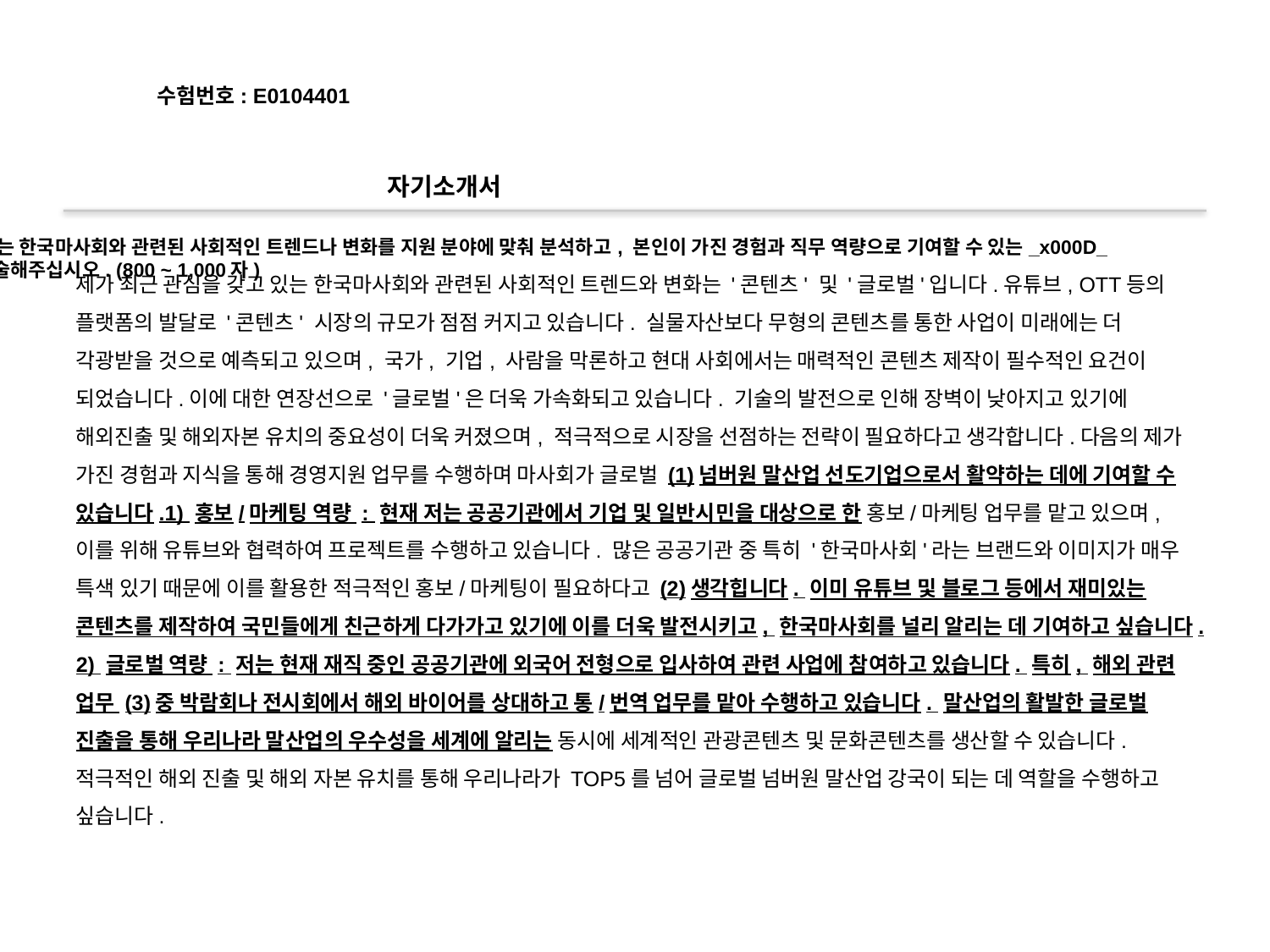

수험번호: E0104401
#

자기소개서

본인이 최근 관심을 갖고 있는 한국마사회와 관련된 사회적인 트렌드나 변화를 지원 분야에 맞춰 분석하고, 본인이 가진 경험과 직무 역량으로 기여할 수 있는_x000D_
바가 무엇인지 자세하게 기술해주십시오. (800 ~ 1,000자)

제가 최근 관심을 갖고 있는 한국마사회와 관련된 사회적인 트렌드와 변화는 '콘텐츠' 및 '글로벌'입니다.유튜브, OTT등의 플랫폼의 발달로 '콘텐츠' 시장의 규모가 점점 커지고 있습니다. 실물자산보다 무형의 콘텐츠를 통한 사업이 미래에는 더 각광받을 것으로 예측되고 있으며, 국가, 기업, 사람을 막론하고 현대 사회에서는 매력적인 콘텐츠 제작이 필수적인 요건이 되었습니다.이에 대한 연장선으로 '글로벌'은 더욱 가속화되고 있습니다. 기술의 발전으로 인해 장벽이 낮아지고 있기에 해외진출 및 해외자본 유치의 중요성이 더욱 커졌으며, 적극적으로 시장을 선점하는 전략이 필요하다고 생각합니다.다음의 제가 가진 경험과 지식을 통해 경영지원 업무를 수행하며 마사회가 글로벌 (1)넘버원 말산업 선도기업으로서 활약하는 데에 기여할 수 있습니다.1) 홍보/마케팅 역량 : 현재 저는 공공기관에서 기업 및 일반시민을 대상으로 한 홍보/마케팅 업무를 맡고 있으며, 이를 위해 유튜브와 협력하여 프로젝트를 수행하고 있습니다. 많은 공공기관 중 특히 '한국마사회'라는 브랜드와 이미지가 매우 특색 있기 때문에 이를 활용한 적극적인 홍보/마케팅이 필요하다고 (2)생각힙니다. 이미 유튜브 및 블로그 등에서 재미있는 콘텐츠를 제작하여 국민들에게 친근하게 다가가고 있기에 이를 더욱 발전시키고, 한국마사회를 널리 알리는 데 기여하고 싶습니다.2) 글로벌 역량 : 저는 현재 재직 중인 공공기관에 외국어 전형으로 입사하여 관련 사업에 참여하고 있습니다. 특히, 해외 관련 업무 (3)중 박람회나 전시회에서 해외 바이어를 상대하고 통/번역 업무를 맡아 수행하고 있습니다. 말산업의 활발한 글로벌 진출을 통해 우리나라 말산업의 우수성을 세계에 알리는 동시에 세계적인 관광콘텐츠 및 문화콘텐츠를 생산할 수 있습니다. 적극적인 해외 진출 및 해외 자본 유치를 통해 우리나라가 TOP5를 넘어 글로벌 넘버원 말산업 강국이 되는 데 역할을 수행하고 싶습니다.

자기소개서 기반 면접 질문 제안

(1) 공공기관에서 유튜브 협력 프로젝트를 수행하며 가장 어려웠던 점은 무엇이었나요?
(2) 한국마사회를 위한 글로벌 마케팅 전략으로 어떤 아이디어를 제안하시겠습니까?
(3) 해외 바이어 상대 시 가장 강조했던 한국마사회의 강점은 무엇이었나요?